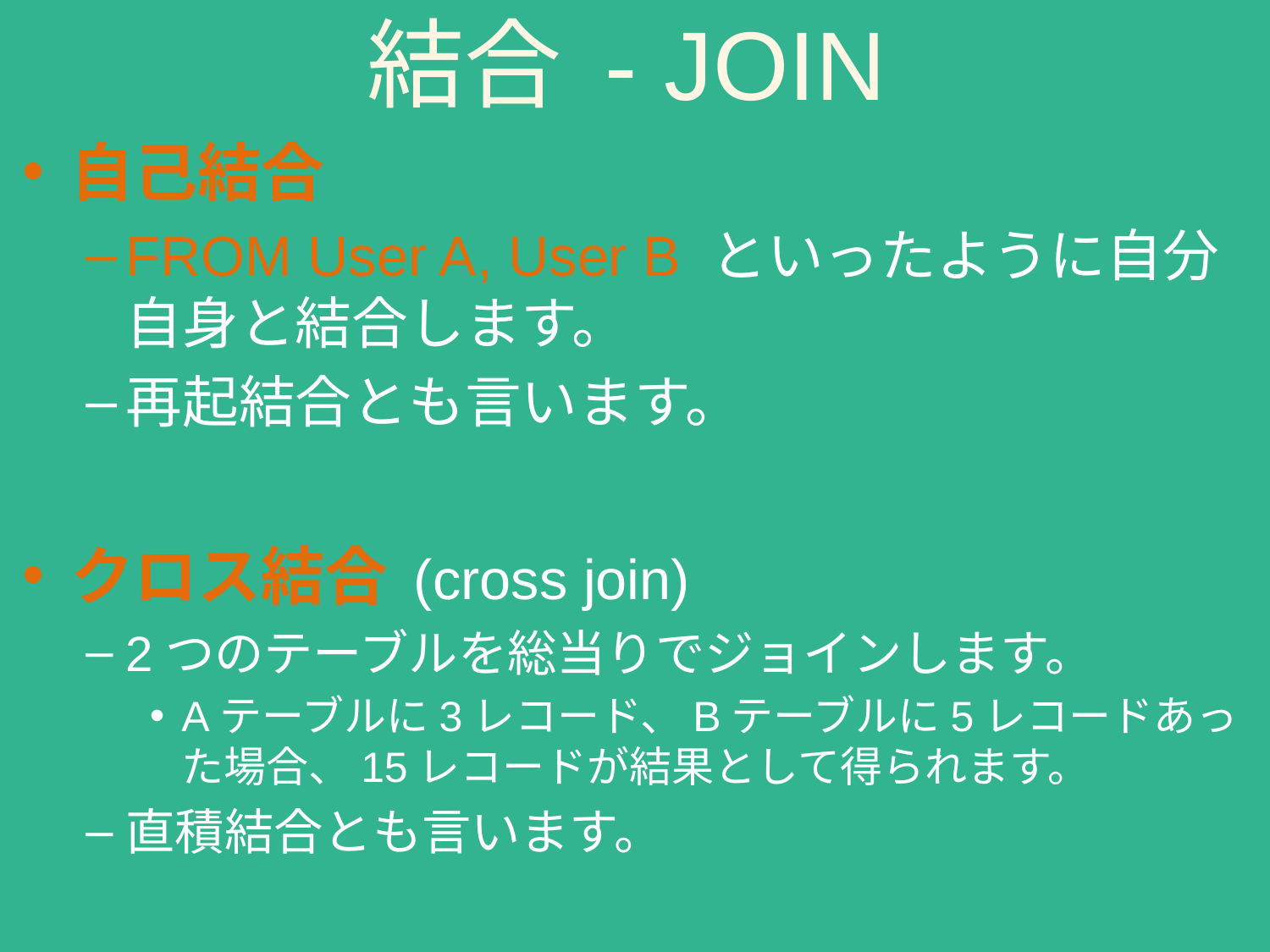

# 結合 - JOIN
自己結合
FROM User A, User B といったように自分自身と結合します。
再起結合とも言います。

クロス結合 (cross join)
2つのテーブルを総当りでジョインします。
Aテーブルに3レコード、Bテーブルに5レコードあった場合、15レコードが結果として得られます。
直積結合とも言います。